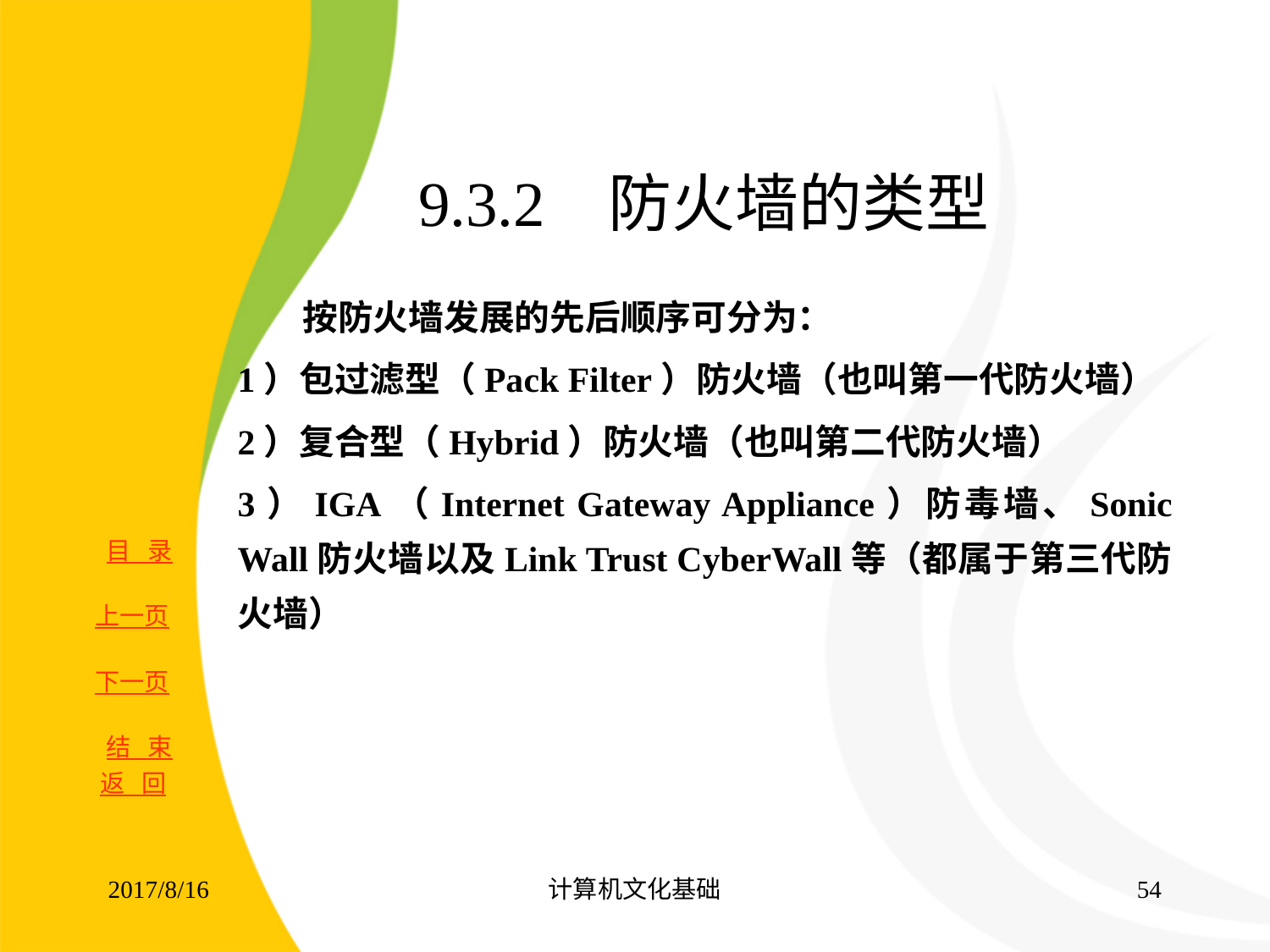

# 9.3.2   防火墙的类型
        按防火墙发展的先后顺序可分为：
1）包过滤型（Pack Filter）防火墙（也叫第一代防火墙）
2）复合型（Hybrid）防火墙（也叫第二代防火墙）
3）IGA（Internet Gateway Appliance）防毒墙、Sonic Wall防火墙以及Link Trust CyberWall等（都属于第三代防火墙）
返   回
2017/8/16
计算机文化基础
54